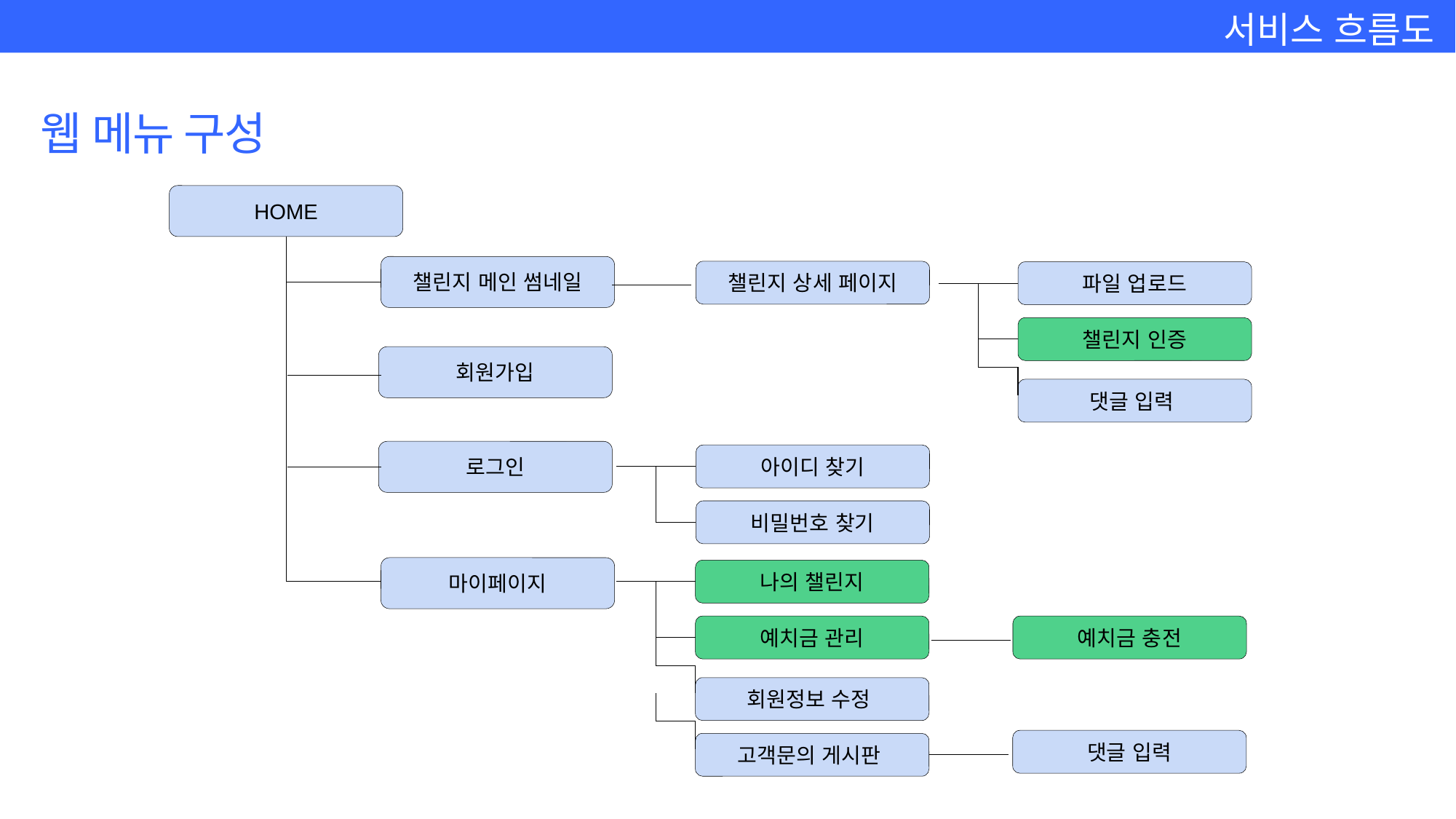

서비스 흐름도
웹 메뉴 구성
HOME
챌린지 메인 썸네일
챌린지 상세 페이지
파일 업로드
챌린지 인증
회원가입
댓글 입력
로그인
아이디 찾기
비밀번호 찾기
마이페이지
나의 챌린지
예치금 관리
예치금 충전
회원정보 수정
댓글 입력
고객문의 게시판